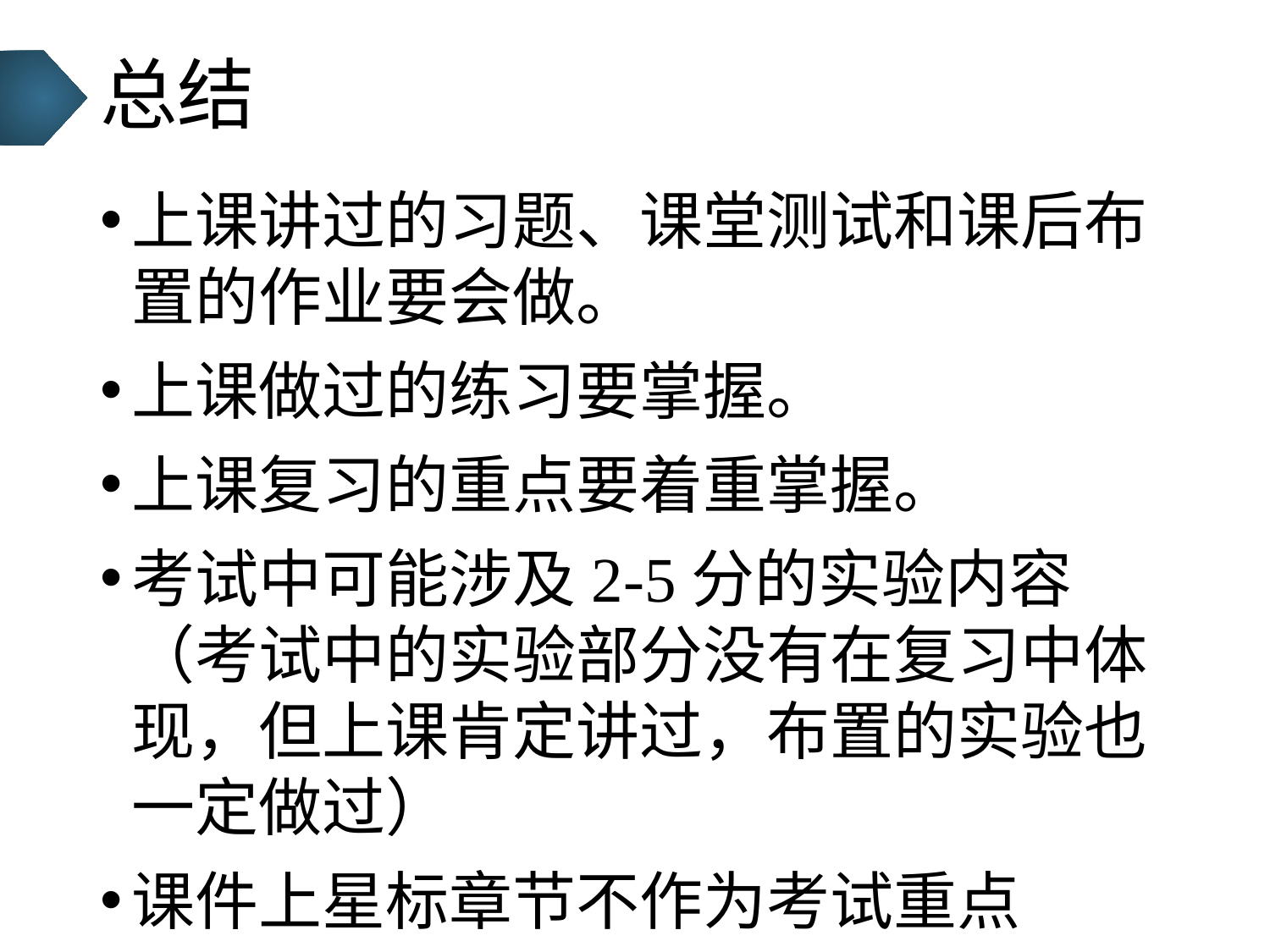

# 总结
上课讲过的习题、课堂测试和课后布置的作业要会做。
上课做过的练习要掌握。
上课复习的重点要着重掌握。
考试中可能涉及2-5分的实验内容（考试中的实验部分没有在复习中体现，但上课肯定讲过，布置的实验也一定做过）
课件上星标章节不作为考试重点